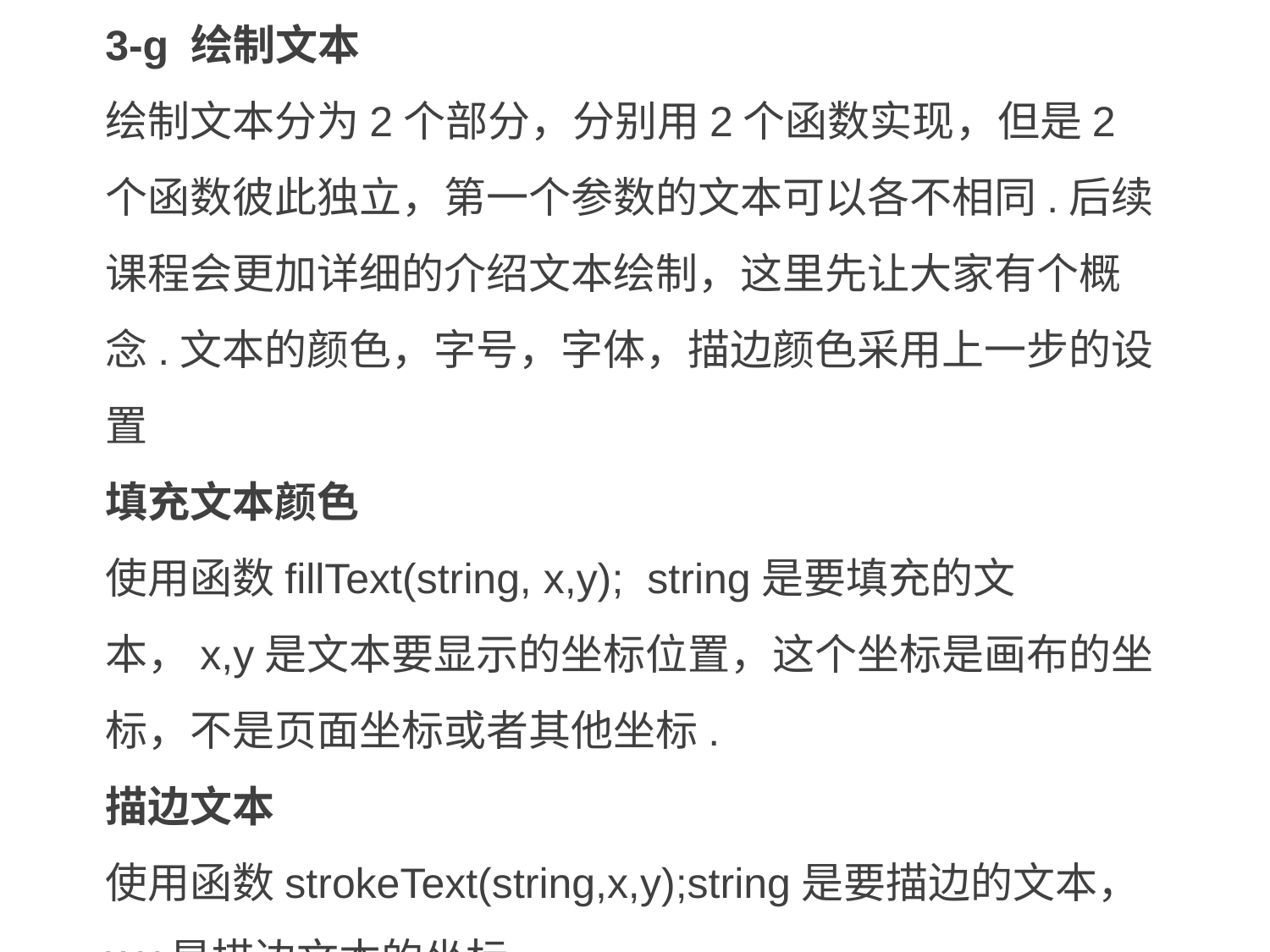

3-g 绘制文本
绘制文本分为2个部分，分别用2个函数实现，但是2个函数彼此独立，第一个参数的文本可以各不相同.后续课程会更加详细的介绍文本绘制，这里先让大家有个概念.文本的颜色，字号，字体，描边颜色采用上一步的设置
填充文本颜色
使用函数fillText(string, x,y);  string是要填充的文本，x,y是文本要显示的坐标位置，这个坐标是画布的坐标，不是页面坐标或者其他坐标.
描边文本
使用函数strokeText(string,x,y);string是要描边的文本，x,y是描边文本的坐标